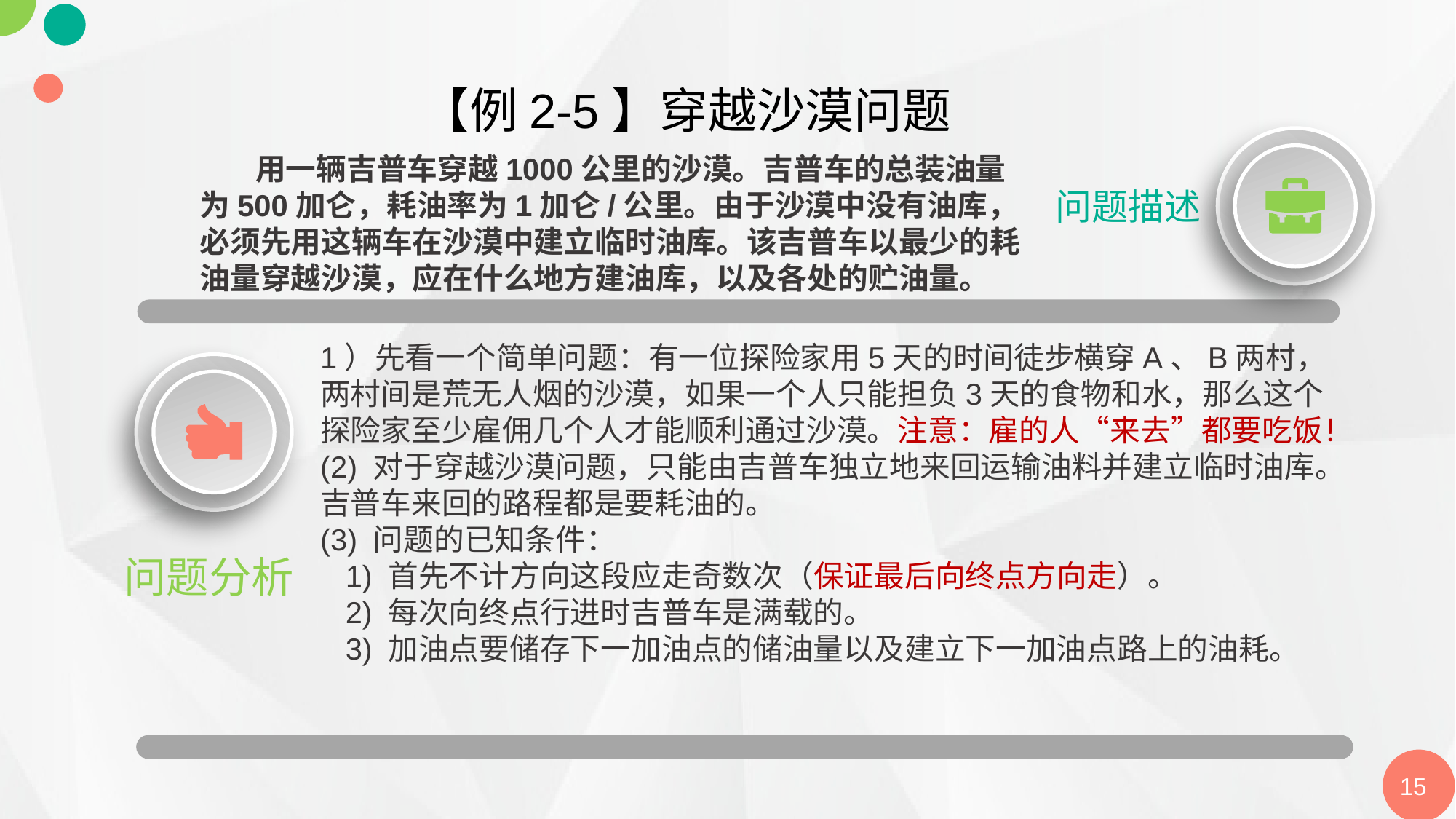

【例2-5】穿越沙漠问题

       用一辆吉普车穿越1000公里的沙漠。吉普车的总装油量为500加仑，耗油率为1加仑/公里。由于沙漠中没有油库，必须先用这辆车在沙漠中建立临时油库。该吉普车以最少的耗油量穿越沙漠，应在什么地方建油库，以及各处的贮油量。
问题描述

1）先看一个简单问题：有一位探险家用5天的时间徒步横穿A、B两村，两村间是荒无人烟的沙漠，如果一个人只能担负3天的食物和水，那么这个探险家至少雇佣几个人才能顺利通过沙漠。注意：雇的人“来去”都要吃饭！
(2) 对于穿越沙漠问题，只能由吉普车独立地来回运输油料并建立临时油库。吉普车来回的路程都是要耗油的。
(3) 问题的已知条件：
   1) 首先不计方向这段应走奇数次（保证最后向终点方向走）。
   2) 每次向终点行进时吉普车是满载的。
   3) 加油点要储存下一加油点的储油量以及建立下一加油点路上的油耗。

问题分析